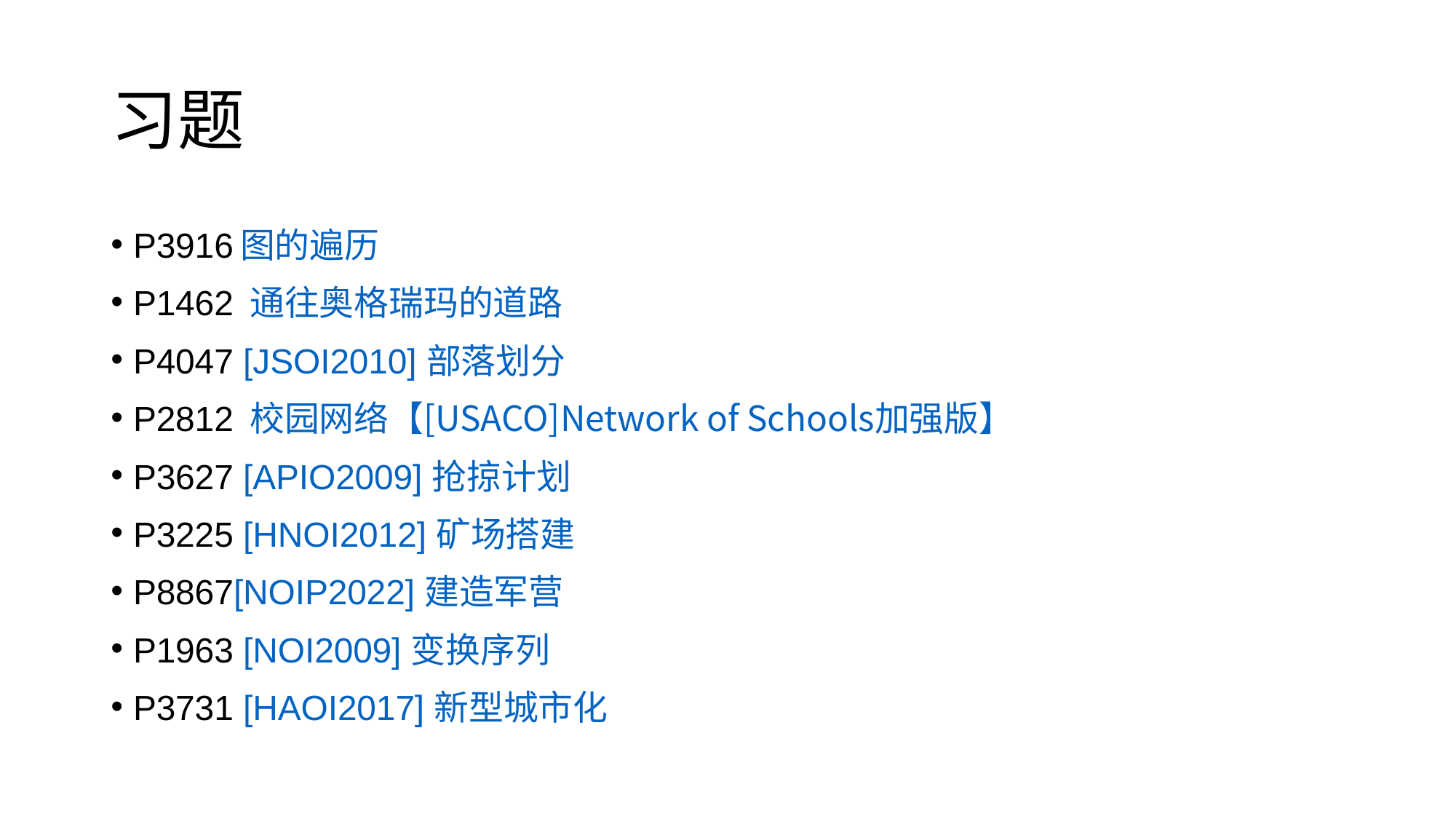

# 习题
P3916图的遍历
P1462 通往奥格瑞玛的道路
P4047 [JSOI2010] 部落划分
P2812 校园网络【[USACO]Network of Schools加强版】
P3627 [APIO2009] 抢掠计划
P3225 [HNOI2012] 矿场搭建
P8867[NOIP2022] 建造军营
P1963 [NOI2009] 变换序列
P3731 [HAOI2017] 新型城市化